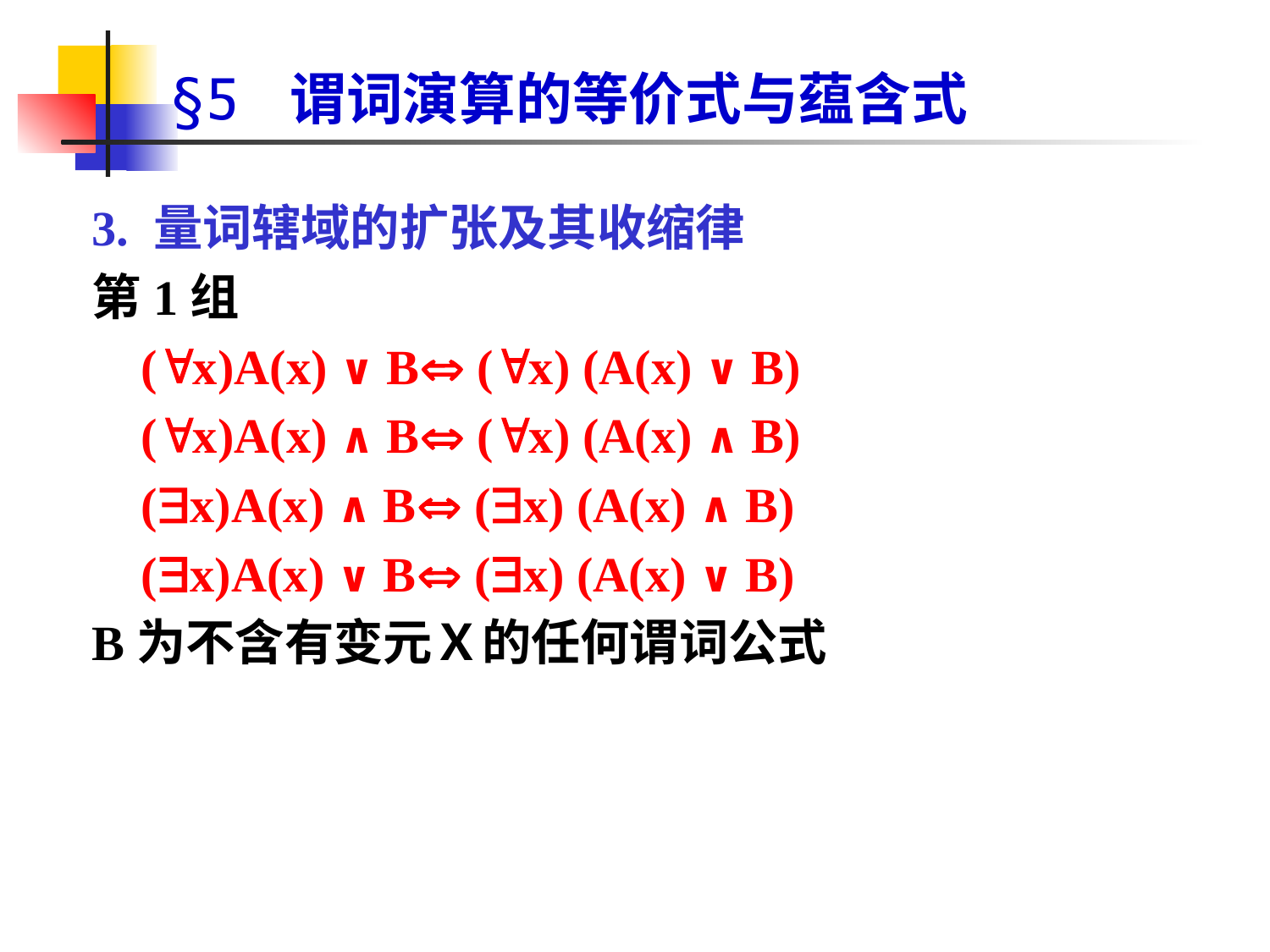

# §5  谓词演算的等价式与蕴含式
3. 量词辖域的扩张及其收缩律
第1组
    (∀x)A(x) ∨ B⇔ (∀x) (A(x) ∨ B)
    (∀x)A(x) ∧ B⇔ (∀x) (A(x) ∧ B)
    (∃x)A(x) ∧ B⇔ (∃x) (A(x) ∧ B)
    (∃x)A(x) ∨ B⇔ (∃x) (A(x) ∨ B)
B为不含有变元Ｘ的任何谓词公式
61